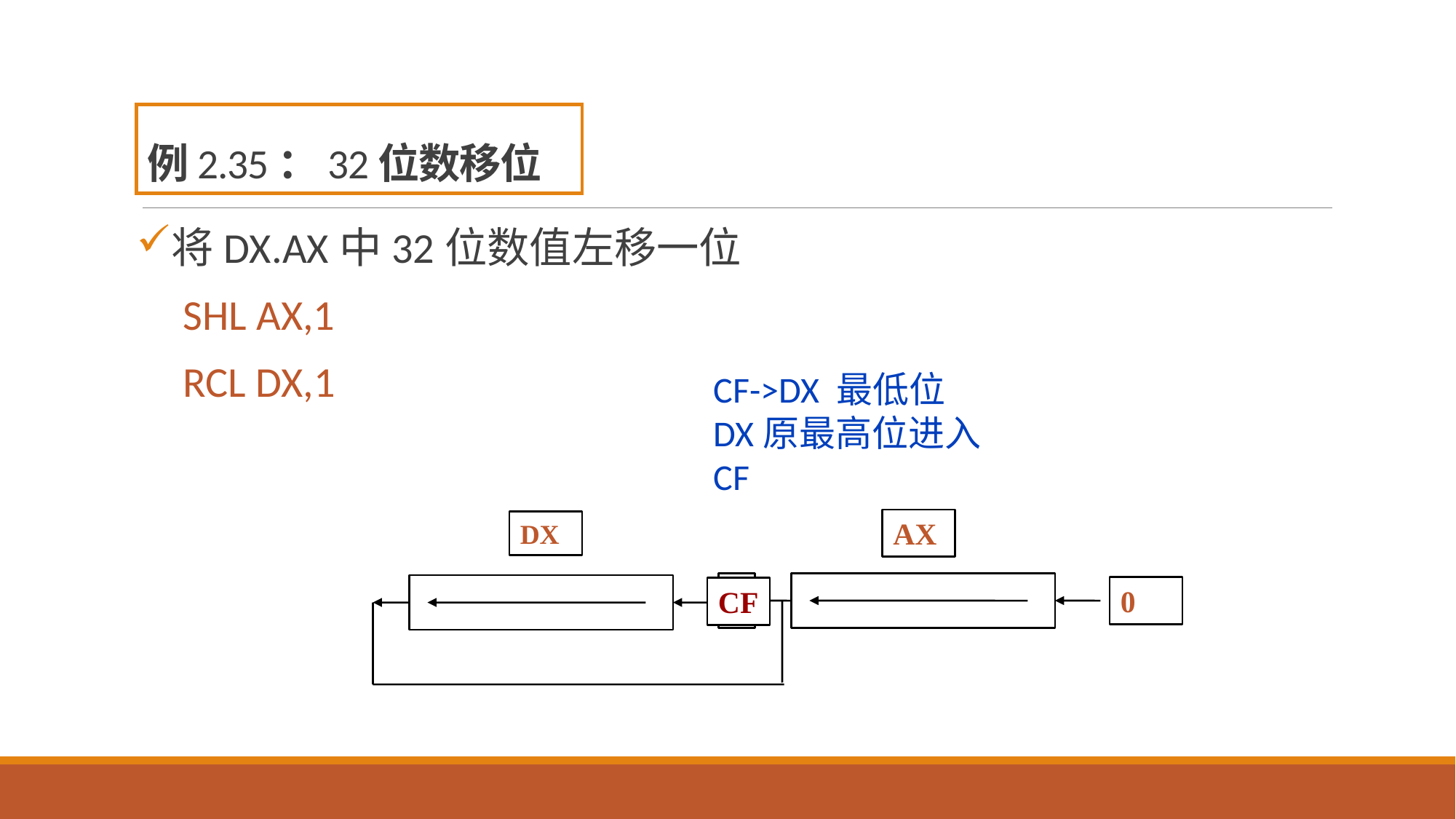

# 例2.35：32位数移位
将DX.AX中32位数值左移一位
SHL AX,1
RCL DX,1
CF->DX 最低位
DX原最高位进入CF
AX
DX

0
CF